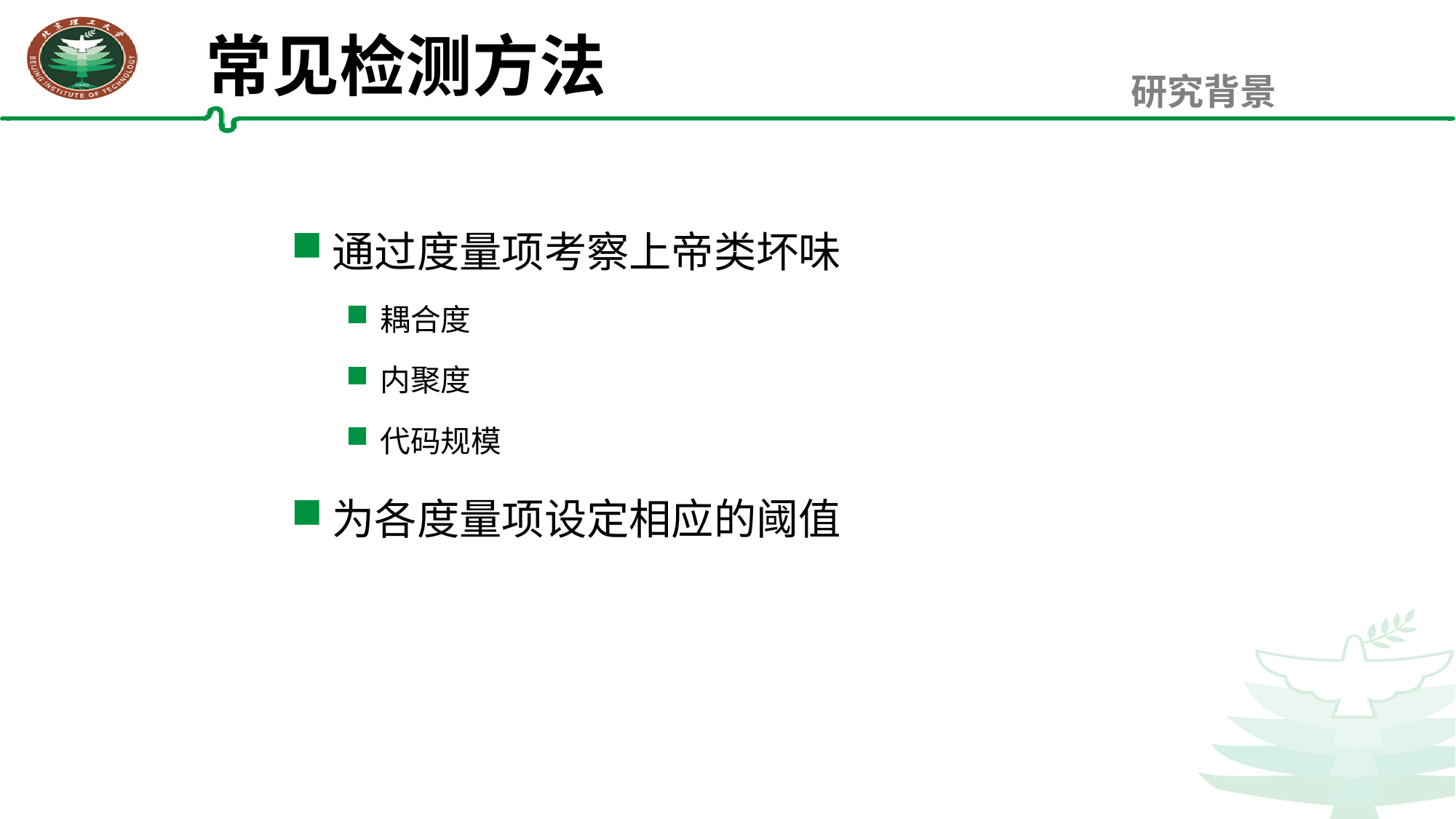

常见检测方法
研究背景
通过度量项考察上帝类坏味
耦合度
内聚度
代码规模
为各度量项设定相应的阈值